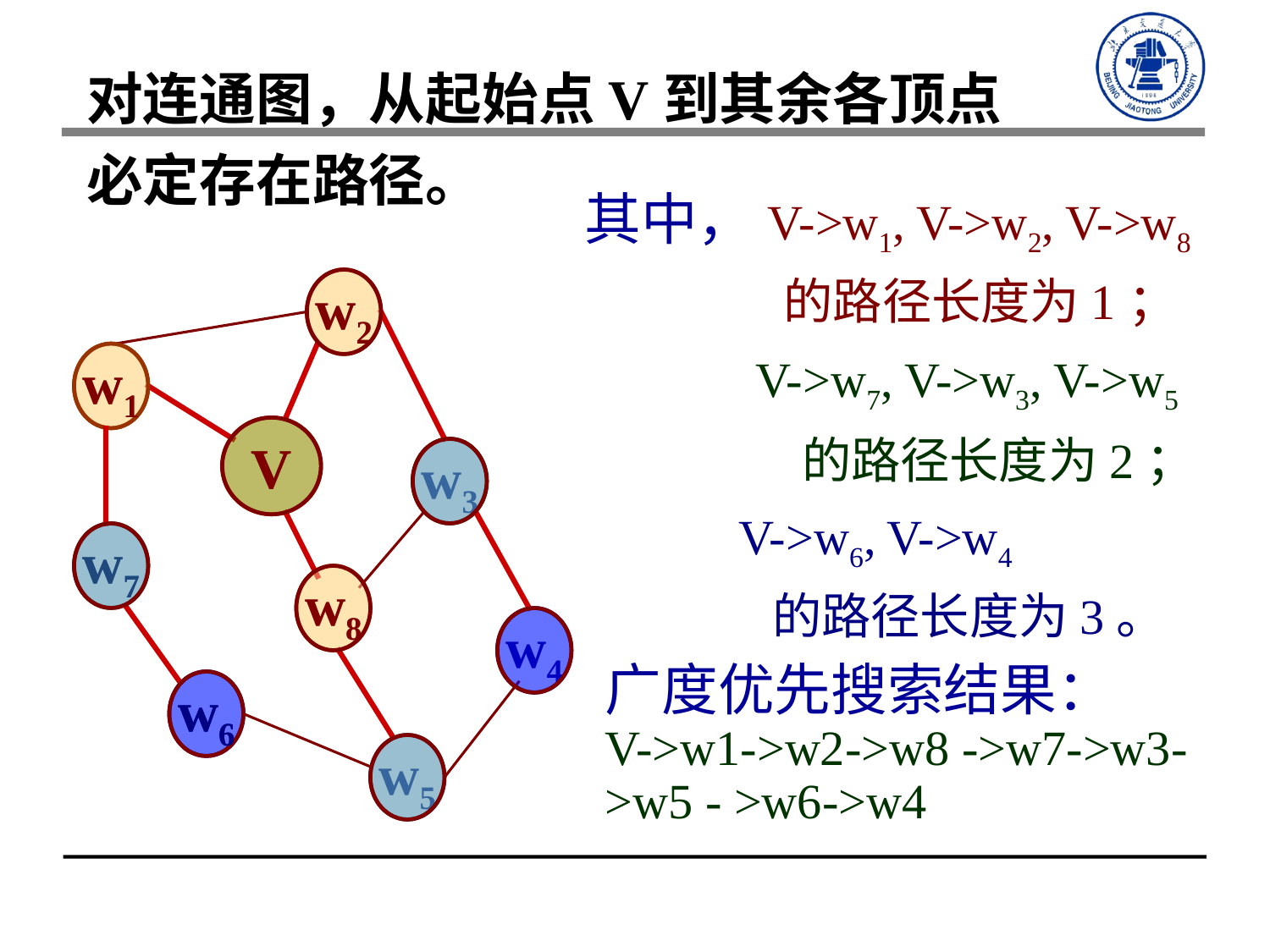

对连通图，从起始点V到其余各顶点必定存在路径。
其中，V->w1, V->w2, V->w8
                 的路径长度为1；
w2
w2

w1
w1

V
V

w3

w7
w7
w8
w8

w4

w6
w6

w5

V->w7, V->w3, V->w5
    的路径长度为2；
V->w6, V->w4
  的路径长度为3。
广度优先搜索结果：
V->w1->w2->w8 ->w7->w3->w5 - >w6->w4